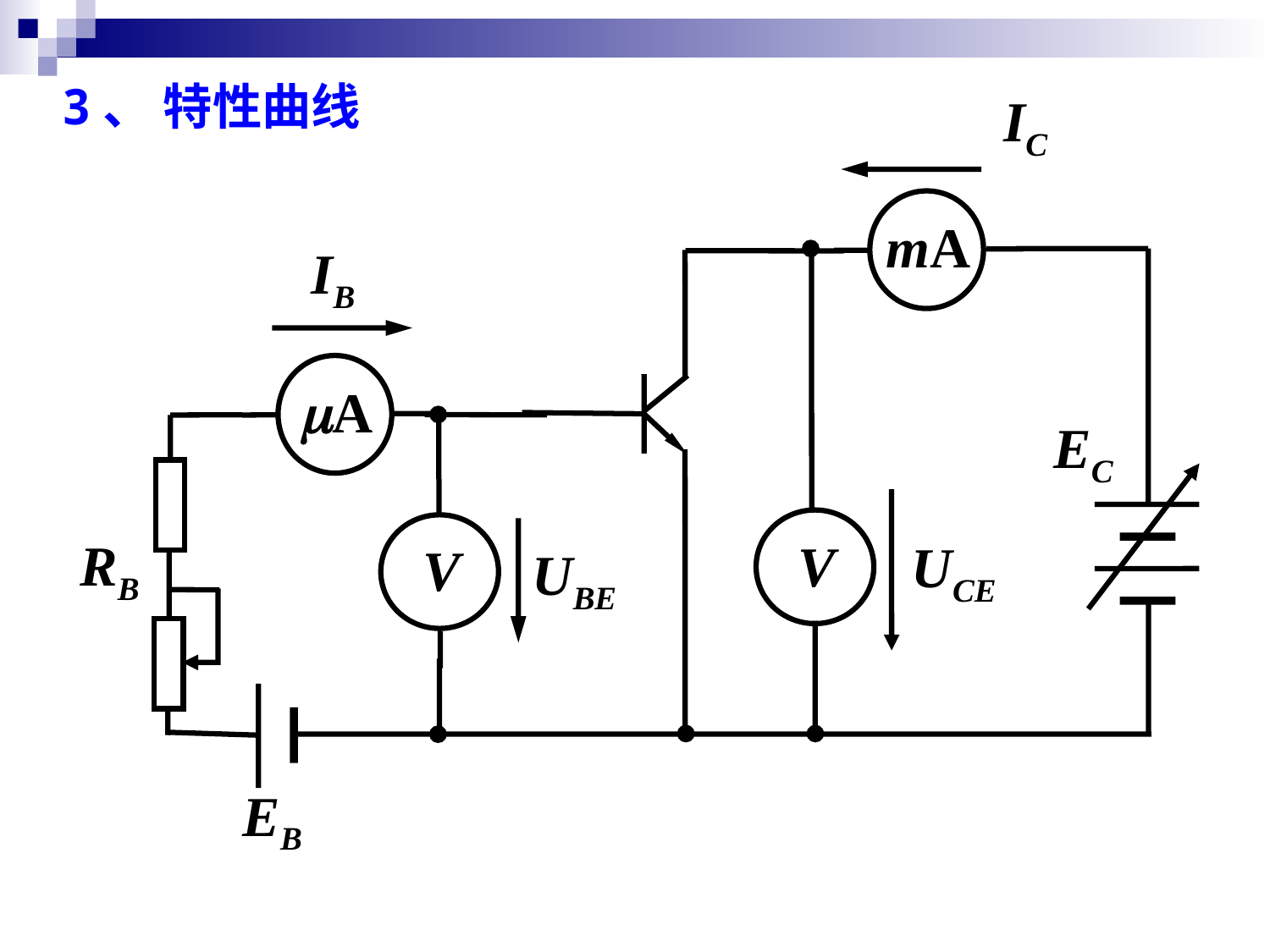

3、 特性曲线
IC

mA

IB

μA

EC

V

V

RB
UCE
UBE

EB

56